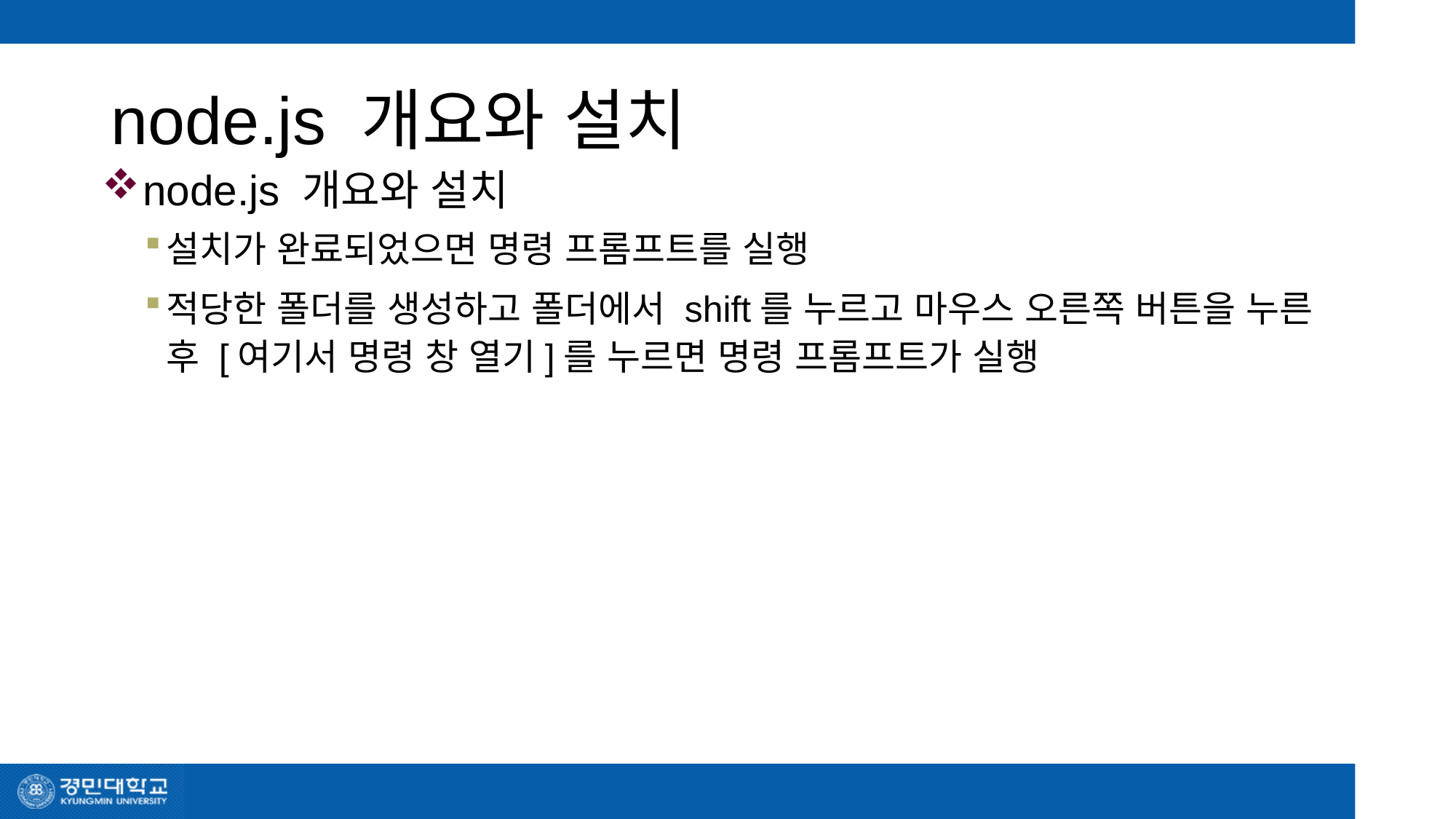

# node.js 개요와 설치
node.js 개요와 설치
설치가 완료되었으면 명령 프롬프트를 실행
적당한 폴더를 생성하고 폴더에서 shift를 누르고 마우스 오른쪽 버튼을 누른 후 [여기서 명령 창 열기]를 누르면 명령 프롬프트가 실행